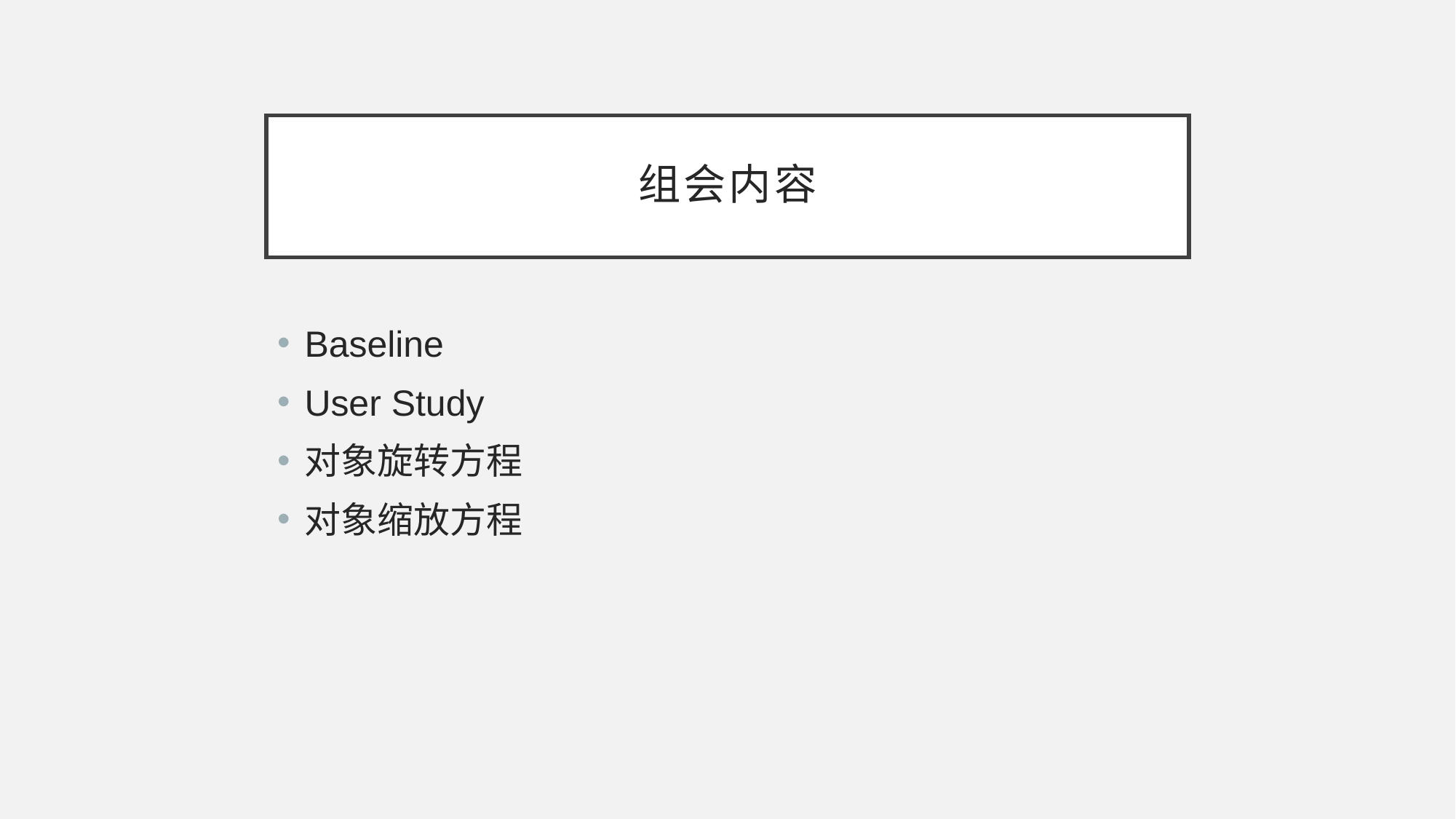

# 组会内容
Baseline
User Study
对象旋转方程
对象缩放方程